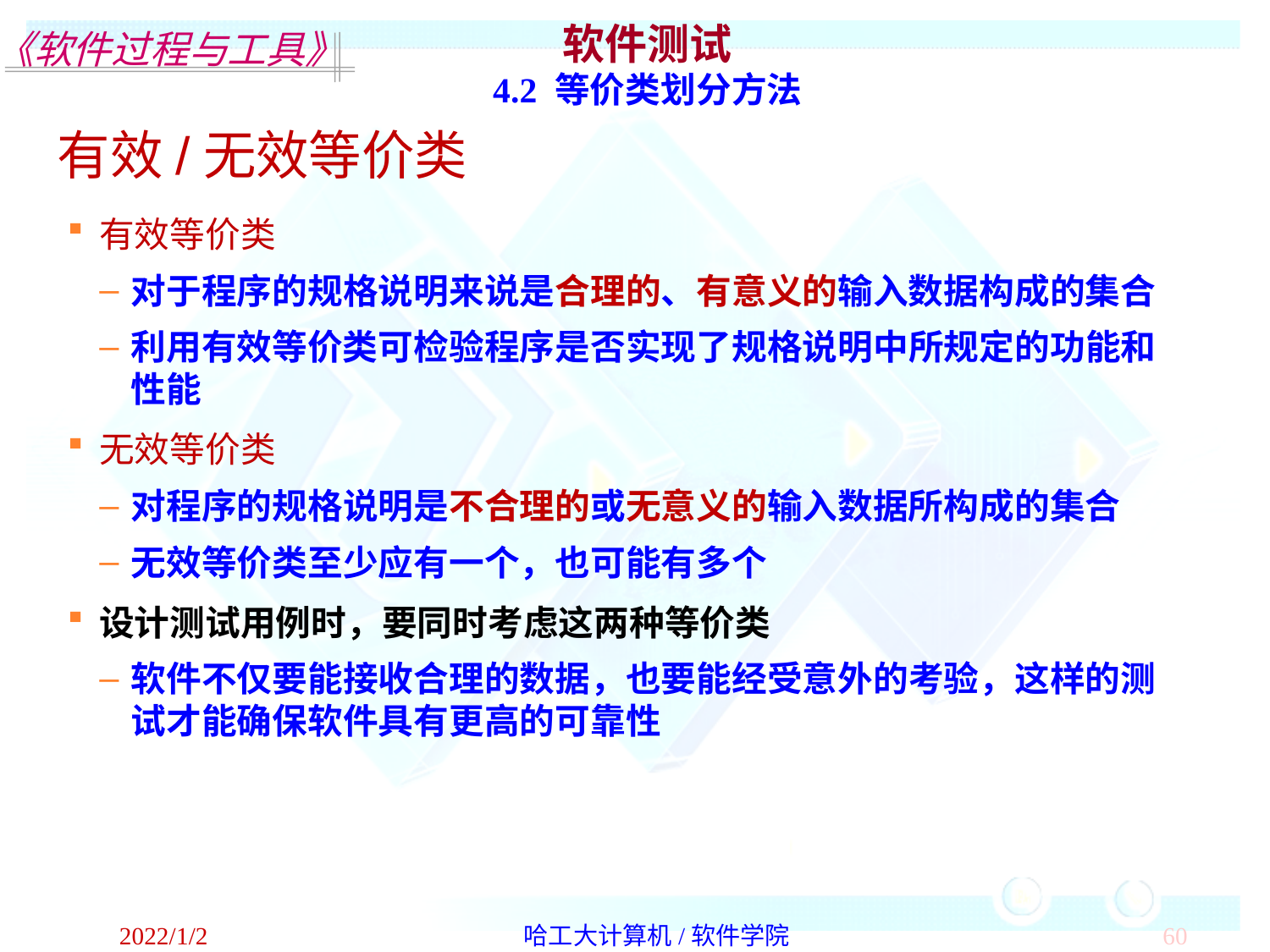

软件测试
4.2 等价类划分方法

有效/无效等价类
有效等价类
对于程序的规格说明来说是合理的、有意义的输入数据构成的集合
利用有效等价类可检验程序是否实现了规格说明中所规定的功能和性能
无效等价类
对程序的规格说明是不合理的或无意义的输入数据所构成的集合
无效等价类至少应有一个，也可能有多个
设计测试用例时，要同时考虑这两种等价类
软件不仅要能接收合理的数据，也要能经受意外的考验，这样的测试才能确保软件具有更高的可靠性